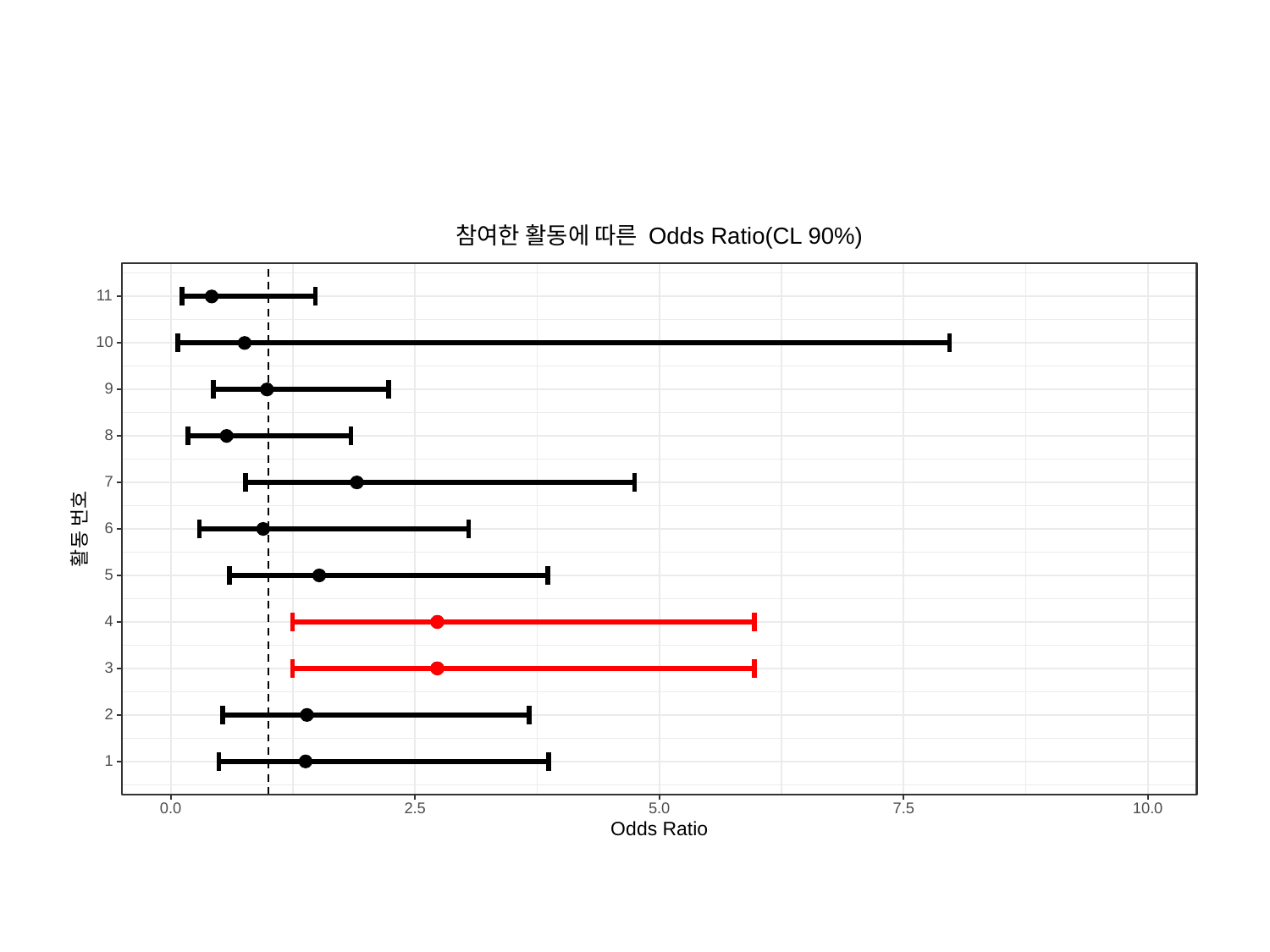

참여한 활동에 따른 Odds Ratio(CL 90%)

11

10

9

8

7

활동 번호
6

5

4

3

2

1

0.0
2.5
5.0
10.0
7.5
Odds Ratio